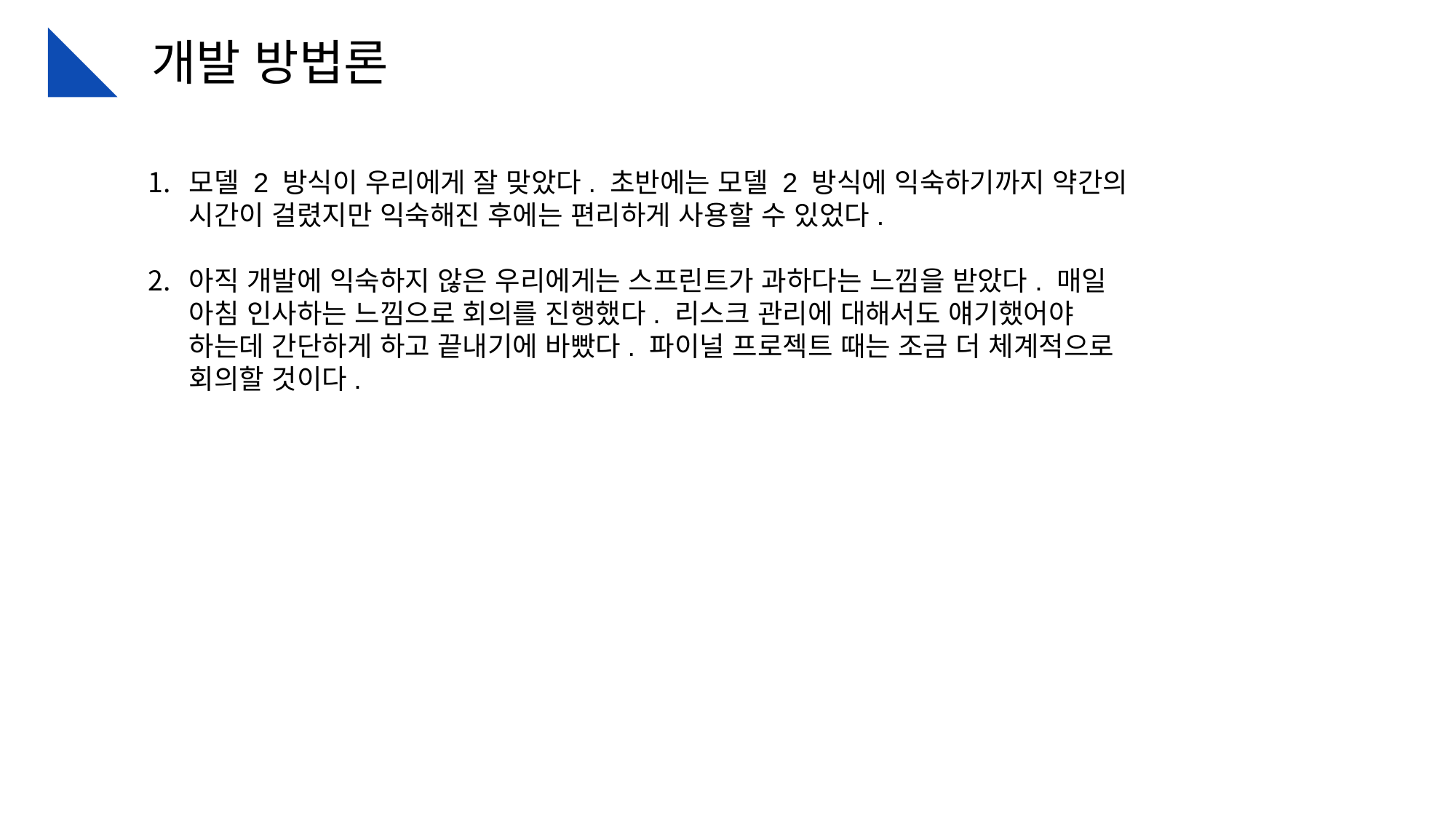

개발 방법론

모델 2 방식이 우리에게 잘 맞았다. 초반에는 모델 2 방식에 익숙하기까지 약간의 시간이 걸렸지만 익숙해진 후에는 편리하게 사용할 수 있었다.

아직 개발에 익숙하지 않은 우리에게는 스프린트가 과하다는 느낌을 받았다. 매일 아침 인사하는 느낌으로 회의를 진행했다. 리스크 관리에 대해서도 얘기했어야 하는데 간단하게 하고 끝내기에 바빴다. 파이널 프로젝트 때는 조금 더 체계적으로 회의할 것이다.